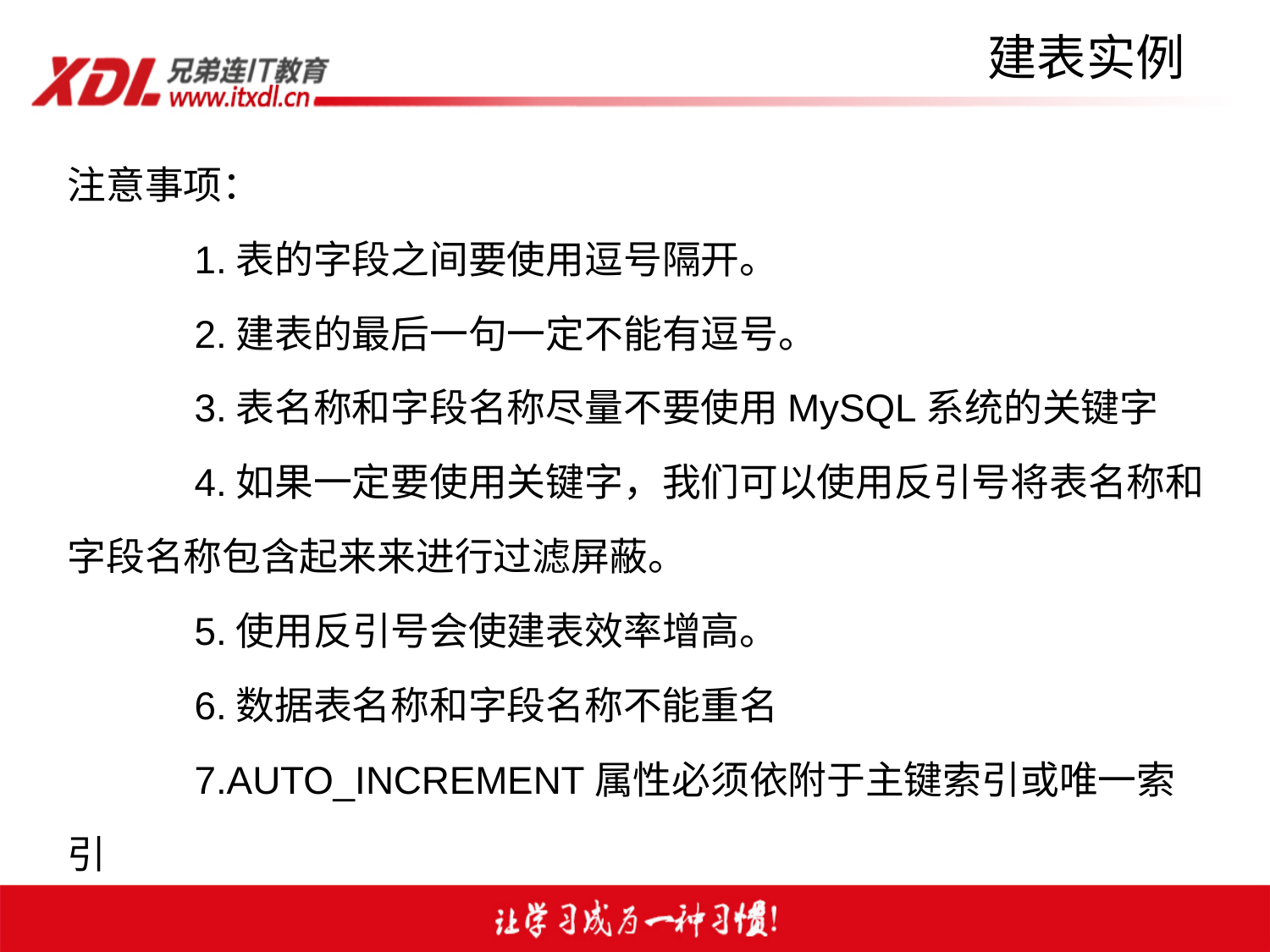

# 建表实例
注意事项：
	1.表的字段之间要使用逗号隔开。
	2.建表的最后一句一定不能有逗号。
	3.表名称和字段名称尽量不要使用MySQL系统的关键字
	4.如果一定要使用关键字，我们可以使用反引号将表名称和字段名称包含起来来进行过滤屏蔽。
	5.使用反引号会使建表效率增高。
	6.数据表名称和字段名称不能重名
	7.AUTO_INCREMENT属性必须依附于主键索引或唯一索引